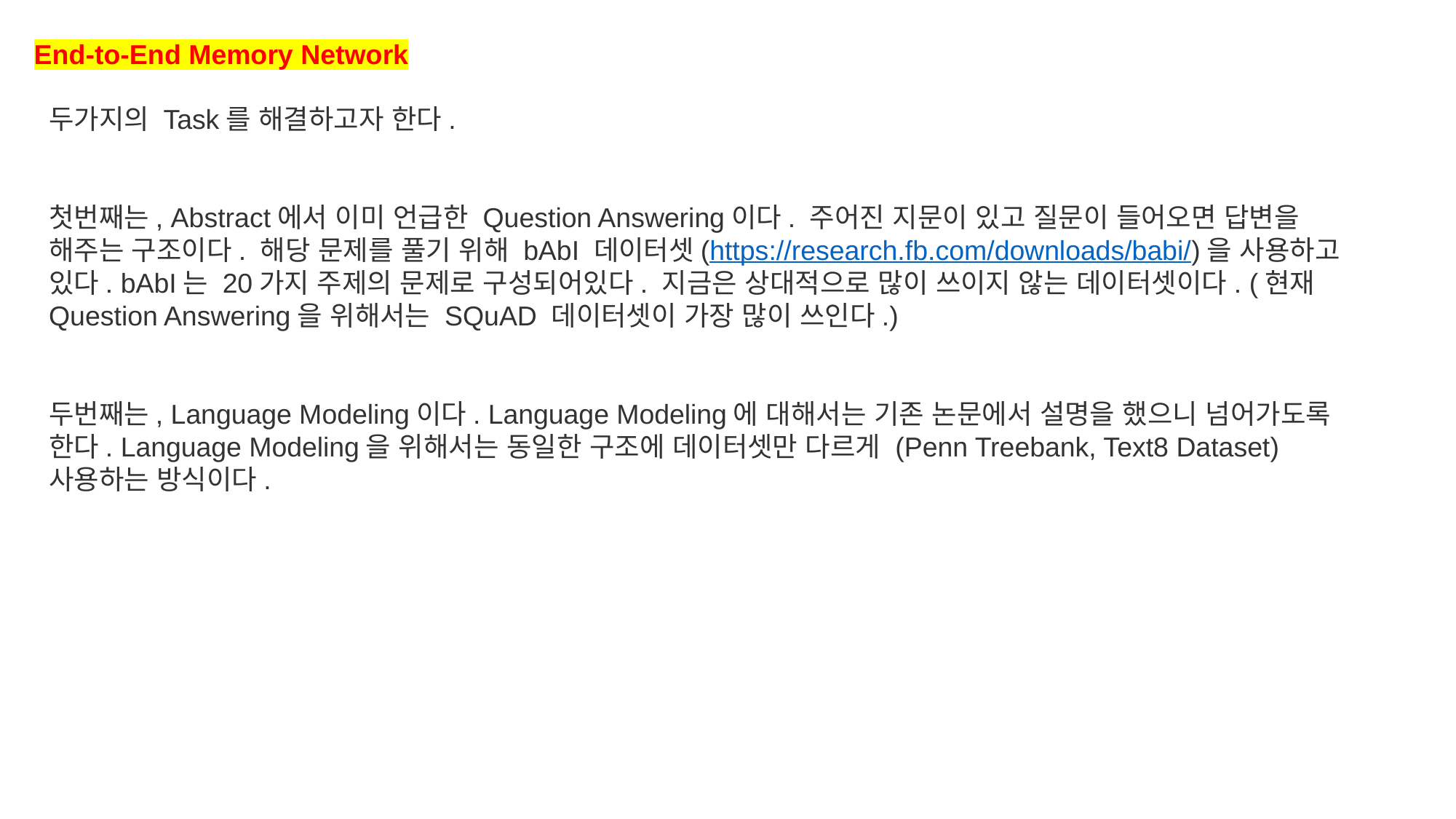

27
End-to-End Memory Network
두가지의 Task를 해결하고자 한다.

첫번째는, Abstract에서 이미 언급한 Question Answering이다. 주어진 지문이 있고 질문이 들어오면 답변을 해주는 구조이다. 해당 문제를 풀기 위해 bAbI 데이터셋(https://research.fb.com/downloads/babi/)을 사용하고 있다. bAbI는 20가지 주제의 문제로 구성되어있다. 지금은 상대적으로 많이 쓰이지 않는 데이터셋이다. (현재 Question Answering을 위해서는 SQuAD 데이터셋이 가장 많이 쓰인다.)

두번째는, Language Modeling이다. Language Modeling에 대해서는 기존 논문에서 설명을 했으니 넘어가도록 한다. Language Modeling을 위해서는 동일한 구조에 데이터셋만 다르게 (Penn Treebank, Text8 Dataset) 사용하는 방식이다.